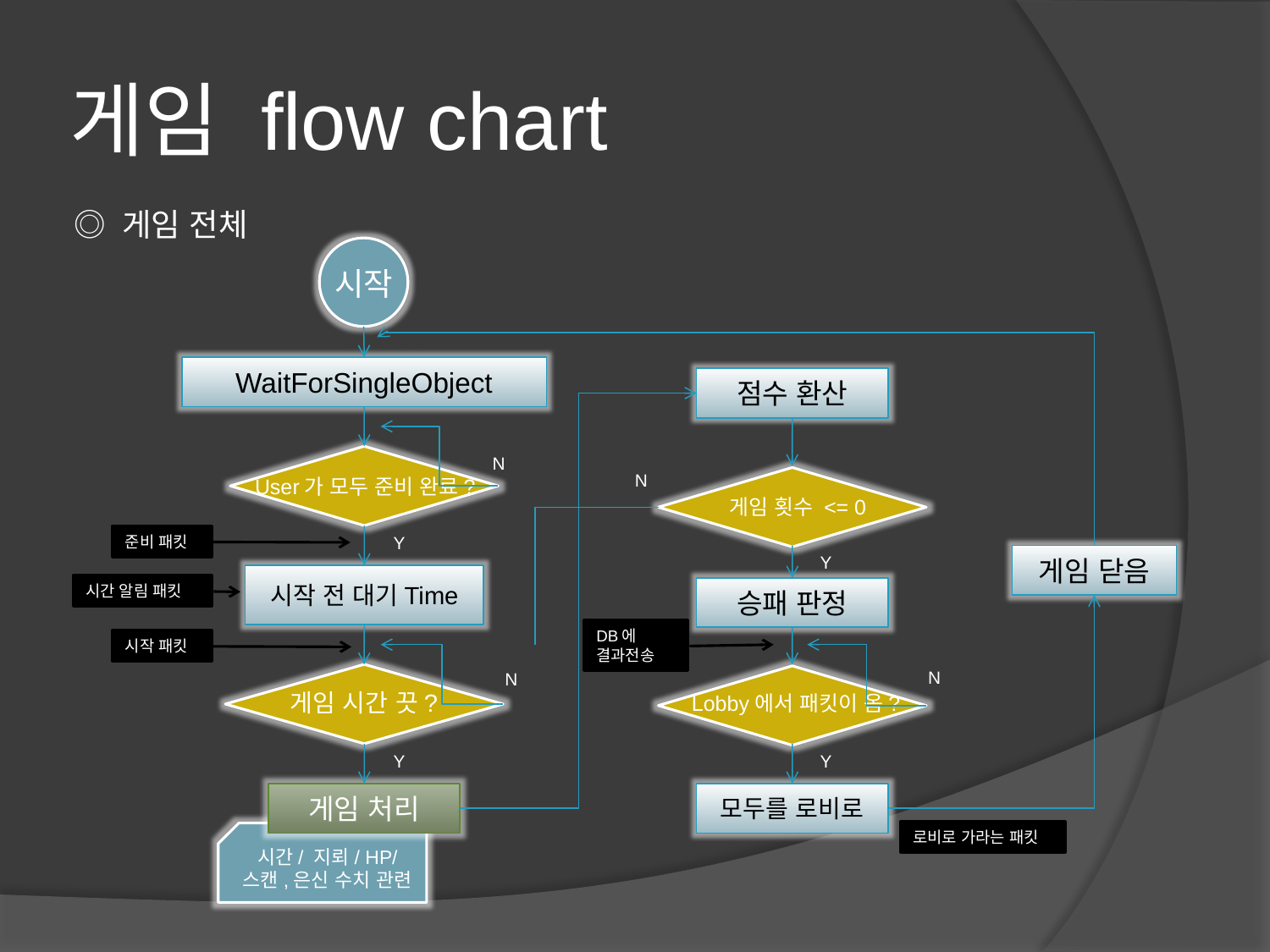

# 게임 flow chart
◎ 게임 전체

시작
WaitForSingleObject
점수 환산

User가 모두 준비 완료?
N
N

게임 횟수 <= 0
준비 패킷
Y
Y
게임 닫음
시작 전 대기Time
시간 알림 패킷
승패 판정
DB에 결과전송
시작 패킷
N
N

게임 시간 끗?

Lobby에서 패킷이 옴?
Y
Y
게임 처리
모두를 로비로
로비로 가라는 패킷
시간/ 지뢰/ HP/ 스캔,은신 수치 관련